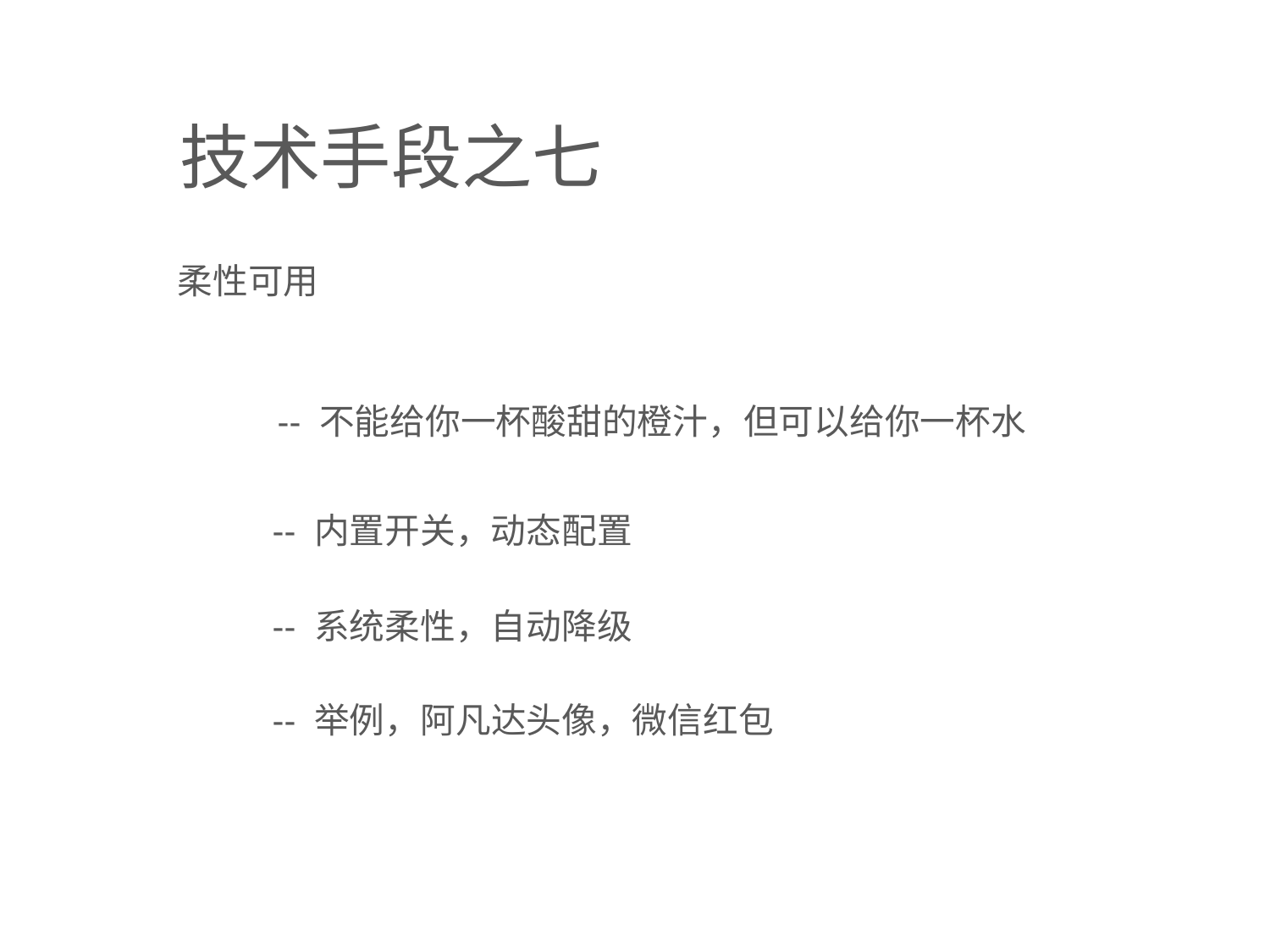

技术手段之七
柔性可用
-- 不能给你一杯酸甜的橙汁，但可以给你一杯水
-- 内置开关，动态配置
-- 系统柔性，自动降级
-- 举例，阿凡达头像，微信红包